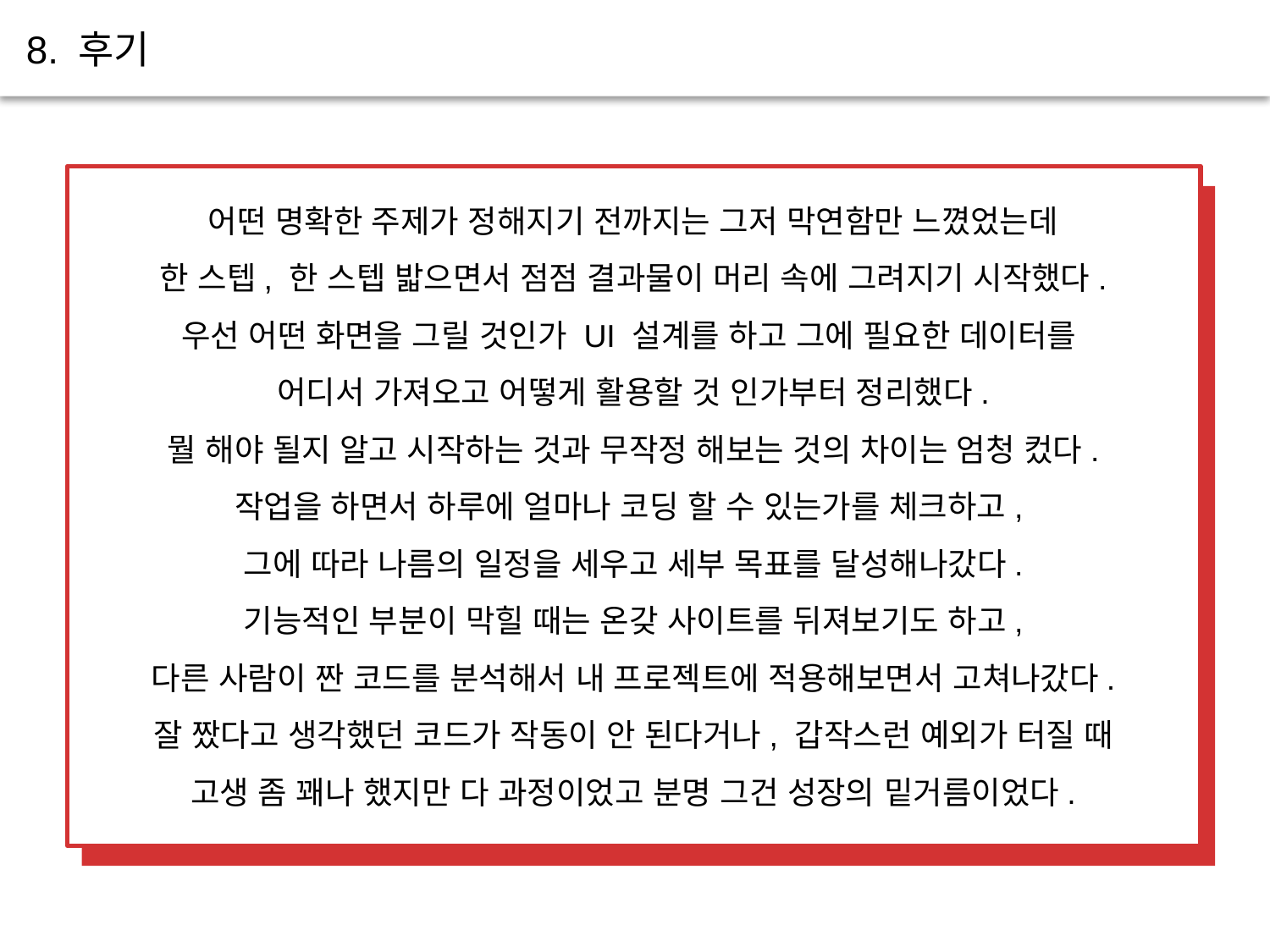

8. 후기

어떤 명확한 주제가 정해지기 전까지는 그저 막연함만 느꼈었는데
한 스텝, 한 스텝 밟으면서 점점 결과물이 머리 속에 그려지기 시작했다.
우선 어떤 화면을 그릴 것인가 UI 설계를 하고 그에 필요한 데이터를
어디서 가져오고 어떻게 활용할 것 인가부터 정리했다.
뭘 해야 될지 알고 시작하는 것과 무작정 해보는 것의 차이는 엄청 컸다.
작업을 하면서 하루에 얼마나 코딩 할 수 있는가를 체크하고,
그에 따라 나름의 일정을 세우고 세부 목표를 달성해나갔다.
기능적인 부분이 막힐 때는 온갖 사이트를 뒤져보기도 하고,
다른 사람이 짠 코드를 분석해서 내 프로젝트에 적용해보면서 고쳐나갔다.
잘 짰다고 생각했던 코드가 작동이 안 된다거나, 갑작스런 예외가 터질 때
고생 좀 꽤나 했지만 다 과정이었고 분명 그건 성장의 밑거름이었다.